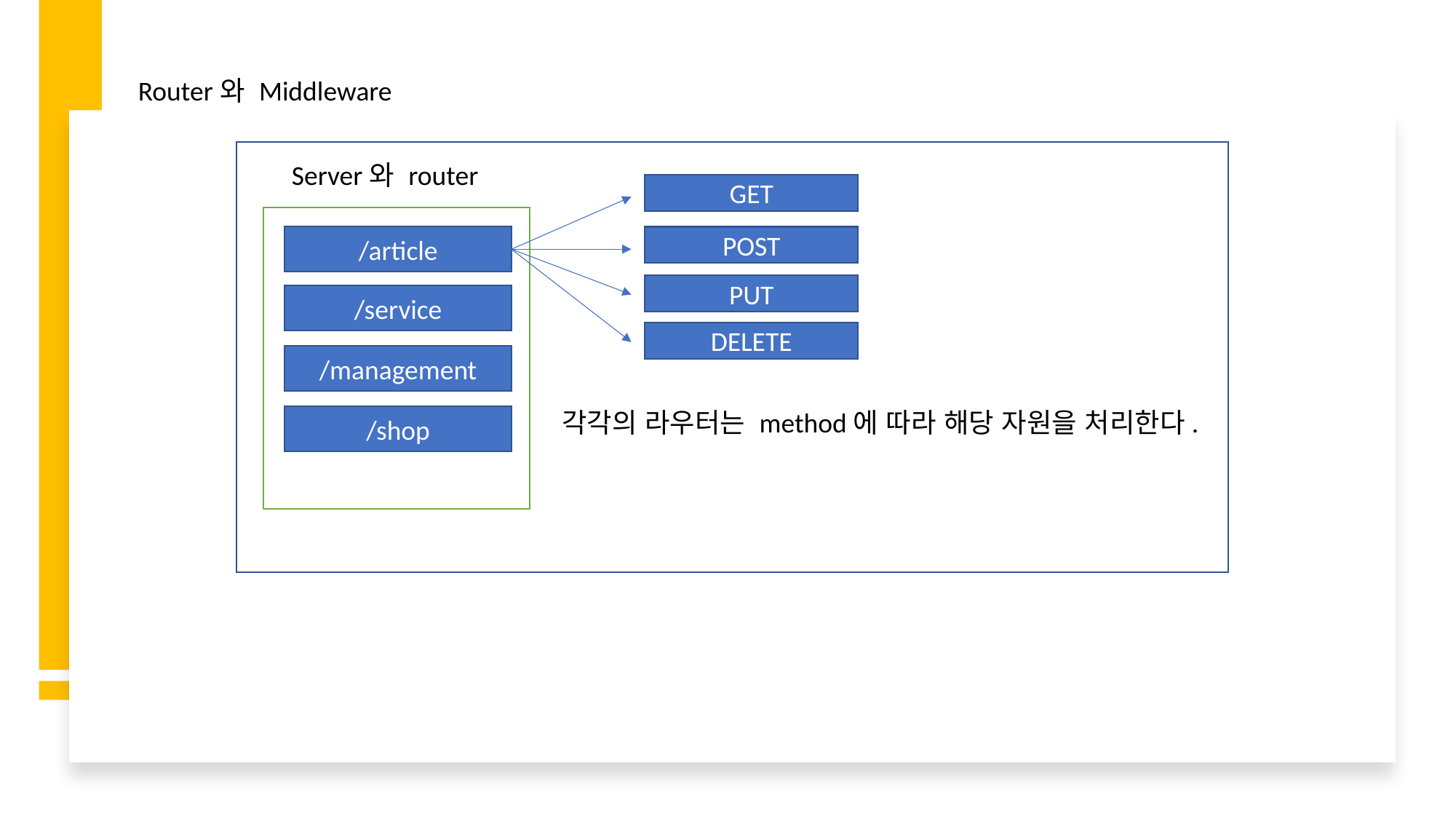

Router와 Middleware

Server와 router
GET

/article
POST
PUT
/service

DELETE
/management
각각의 라우터는 method에 따라 해당 자원을 처리한다.
/shop